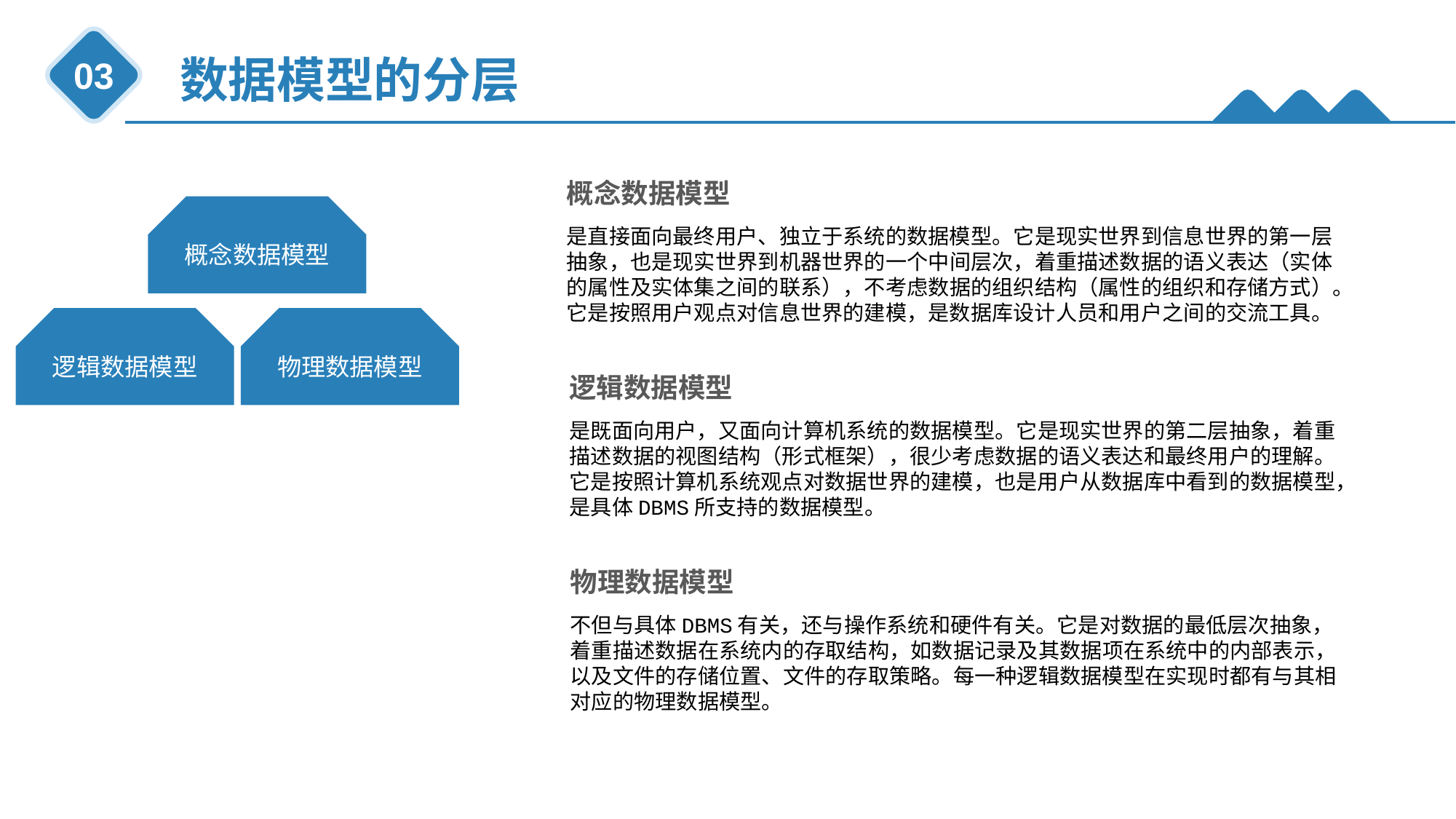

数据模型的分层
03

概念数据模型
是直接面向最终用户、独立于系统的数据模型。它是现实世界到信息世界的第一层抽象，也是现实世界到机器世界的一个中间层次，着重描述数据的语义表达（实体的属性及实体集之间的联系），不考虑数据的组织结构（属性的组织和存储方式）。它是按照用户观点对信息世界的建模，是数据库设计人员和用户之间的交流工具。
概念数据模型
逻辑数据模型
物理数据模型
逻辑数据模型
是既面向用户，又面向计算机系统的数据模型。它是现实世界的第二层抽象，着重描述数据的视图结构（形式框架），很少考虑数据的语义表达和最终用户的理解。它是按照计算机系统观点对数据世界的建模，也是用户从数据库中看到的数据模型，是具体DBMS所支持的数据模型。
物理数据模型
不但与具体DBMS有关，还与操作系统和硬件有关。它是对数据的最低层次抽象，着重描述数据在系统内的存取结构，如数据记录及其数据项在系统中的内部表示，以及文件的存储位置、文件的存取策略。每一种逻辑数据模型在实现时都有与其相对应的物理数据模型。